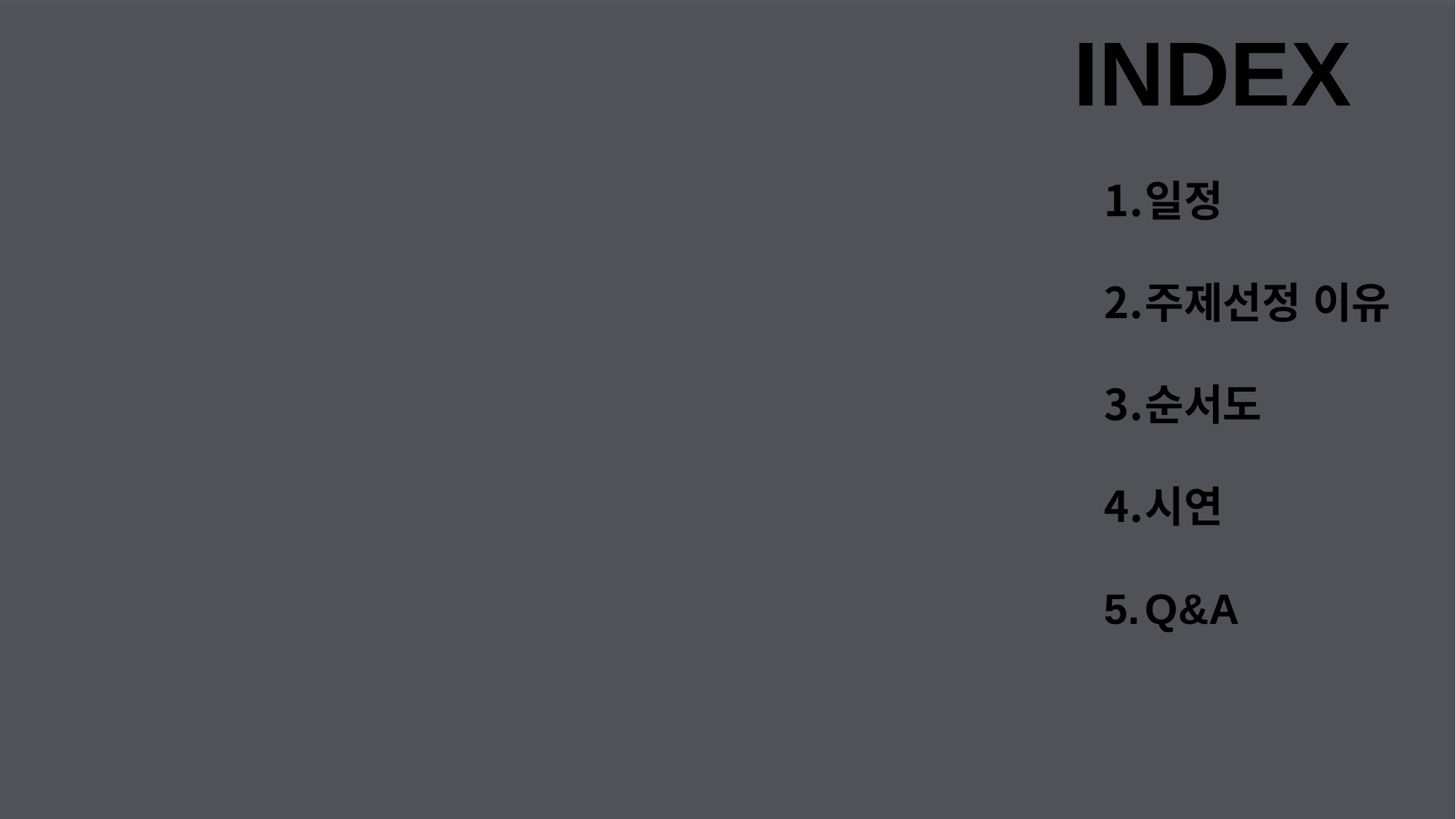

INDEX
일정

주제선정 이유

순서도

시연

Q&A